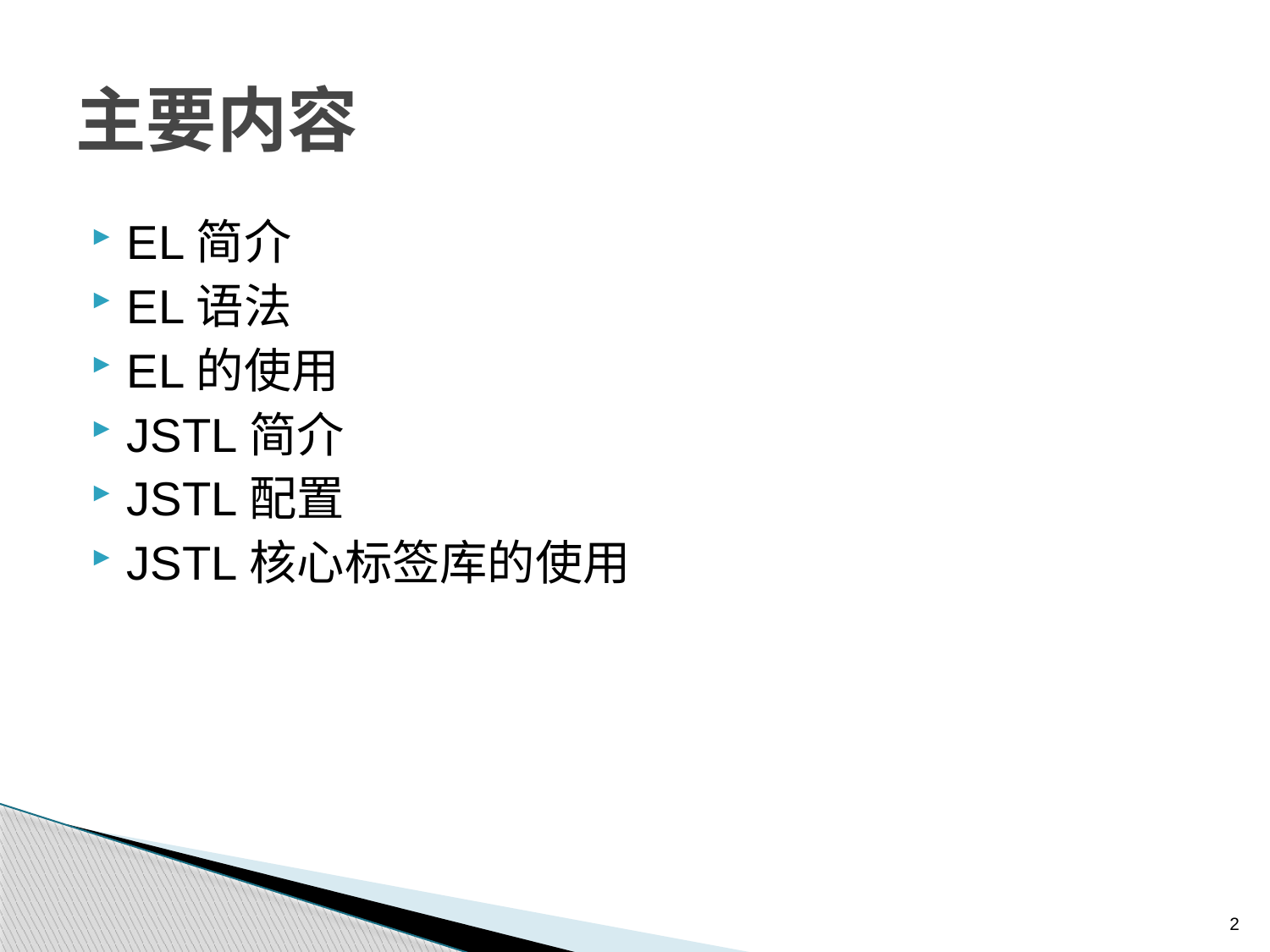

# 主要内容
EL简介
EL语法
EL的使用
JSTL简介
JSTL配置
JSTL核心标签库的使用
2